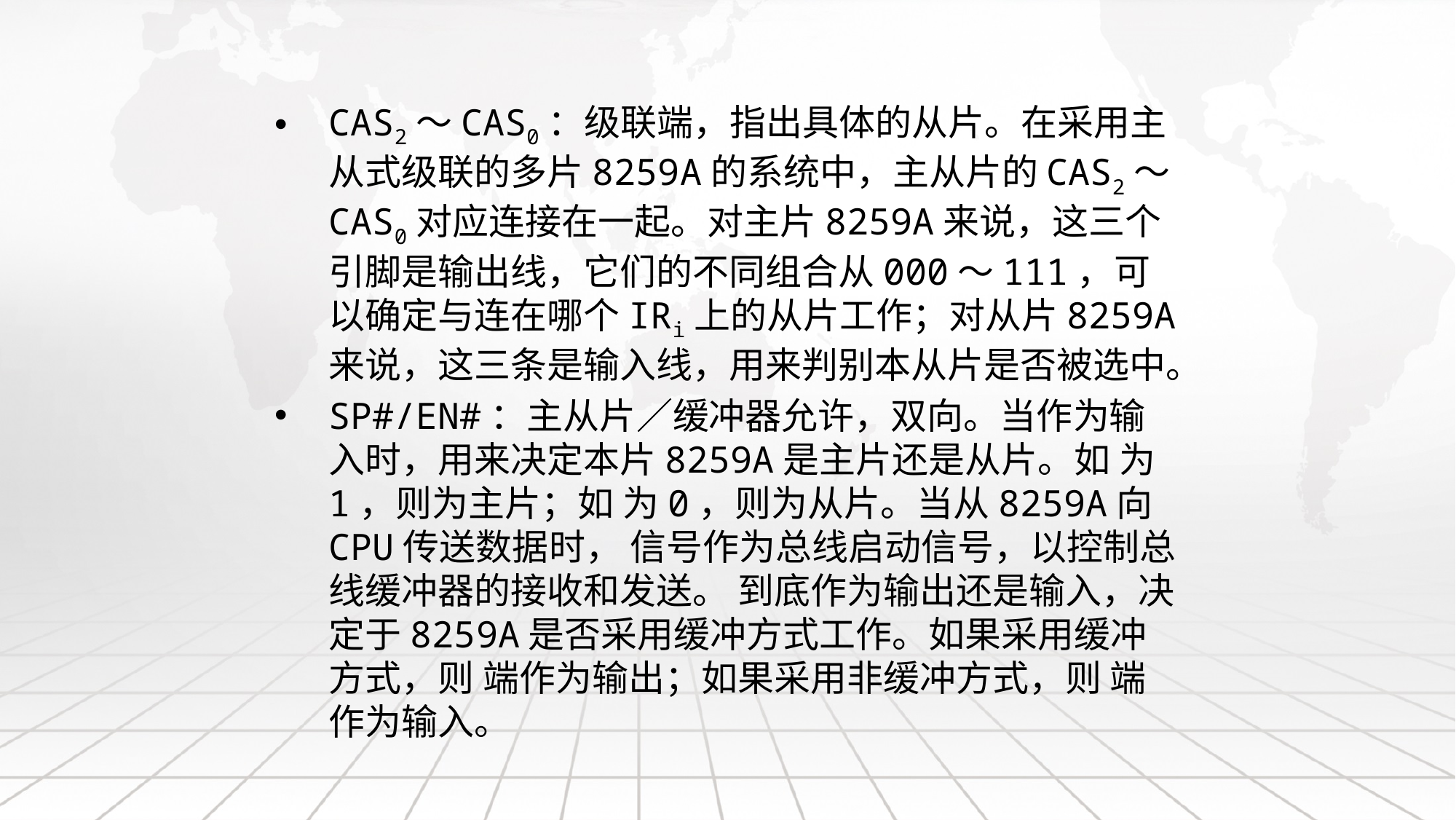

CAS2～CAS0：级联端，指出具体的从片。在采用主从式级联的多片8259A的系统中，主从片的CAS2～CAS0对应连接在一起。对主片8259A来说，这三个引脚是输出线，它们的不同组合从000～111，可以确定与连在哪个IRi上的从片工作；对从片8259A来说，这三条是输入线，用来判别本从片是否被选中。
SP#/EN#：主从片／缓冲器允许，双向。当作为输入时，用来决定本片8259A是主片还是从片。如 为1，则为主片；如 为0，则为从片。当从8259A向CPU传送数据时， 信号作为总线启动信号，以控制总线缓冲器的接收和发送。 到底作为输出还是输入，决定于8259A是否采用缓冲方式工作。如果采用缓冲方式，则 端作为输出；如果采用非缓冲方式，则 端作为输入。